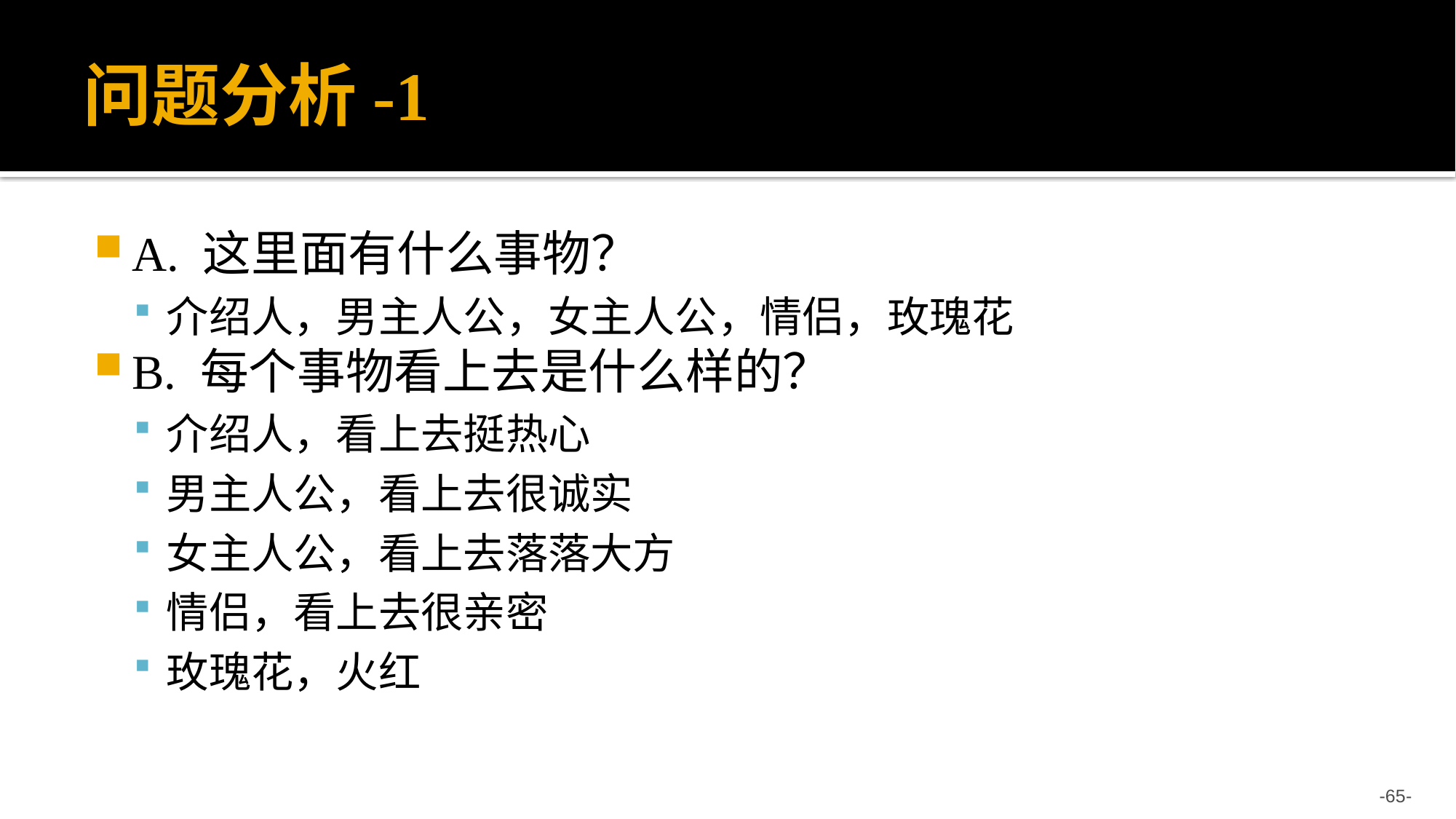

# 问题分析-1
A. 这里面有什么事物？
介绍人，男主人公，女主人公，情侣，玫瑰花
B. 每个事物看上去是什么样的？
介绍人，看上去挺热心
男主人公，看上去很诚实
女主人公，看上去落落大方
情侣，看上去很亲密
玫瑰花，火红
-65-